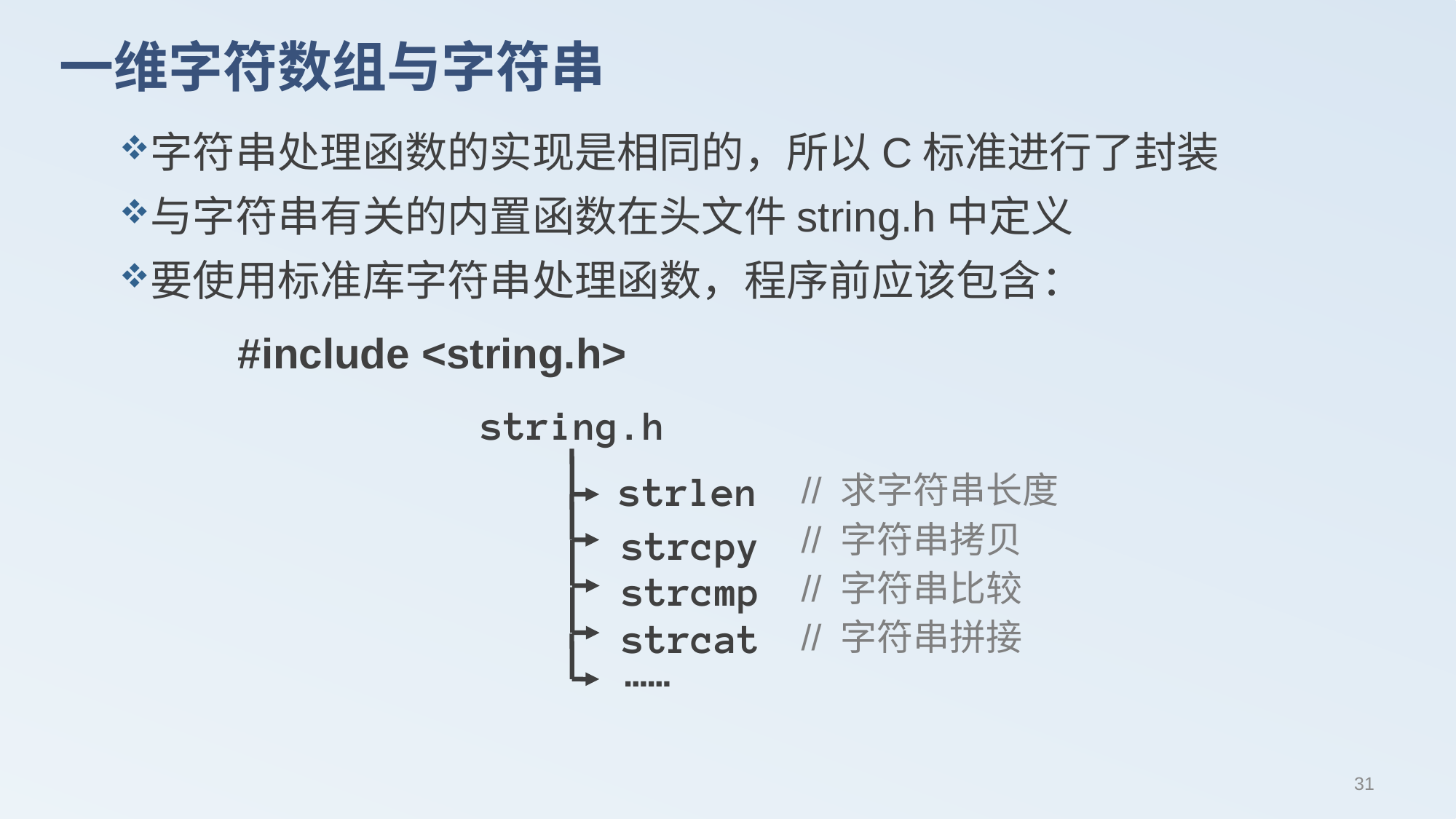

# 一维字符数组与字符串
字符串处理函数的实现是相同的，所以C标准进行了封装
与字符串有关的内置函数在头文件string.h中定义
要使用标准库字符串处理函数，程序前应该包含：
          #include <string.h>
string.h

strlen
// 求字符串长度

// 字符串拷贝
strcpy

strcmp
// 字符串比较

strcat
// 字符串拼接

……